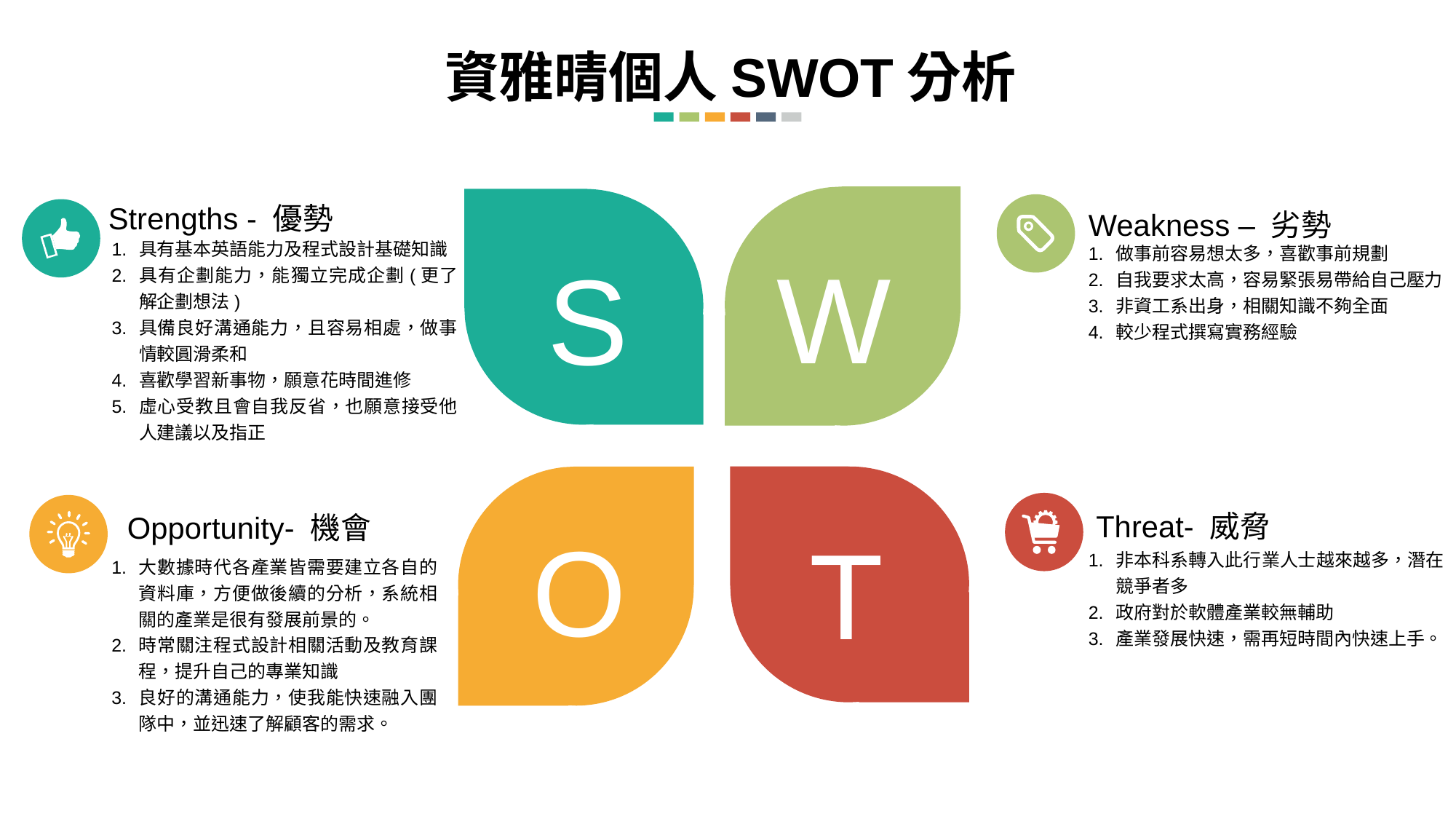

資雅晴個人SWOT分析

Strengths - 優勢

Weakness – 劣勢

具有基本英語能力及程式設計基礎知識
具有企劃能力，能獨立完成企劃(更了解企劃想法)
具備良好溝通能力，且容易相處，做事情較圓滑柔和
喜歡學習新事物，願意花時間進修
虛心受教且會自我反省，也願意接受他人建議以及指正
做事前容易想太多，喜歡事前規劃
自我要求太高，容易緊張易帶給自己壓力
非資工系出身，相關知識不夠全面
較少程式撰寫實務經驗
W
S

Threat- 威脅

Opportunity- 機會
O
T
非本科系轉入此行業人士越來越多，潛在競爭者多
政府對於軟體產業較無輔助
產業發展快速，需再短時間內快速上手。

大數據時代各產業皆需要建立各自的資料庫，方便做後續的分析，系統相關的產業是很有發展前景的。
時常關注程式設計相關活動及教育課程，提升自己的專業知識
良好的溝通能力，使我能快速融入團隊中，並迅速了解顧客的需求。